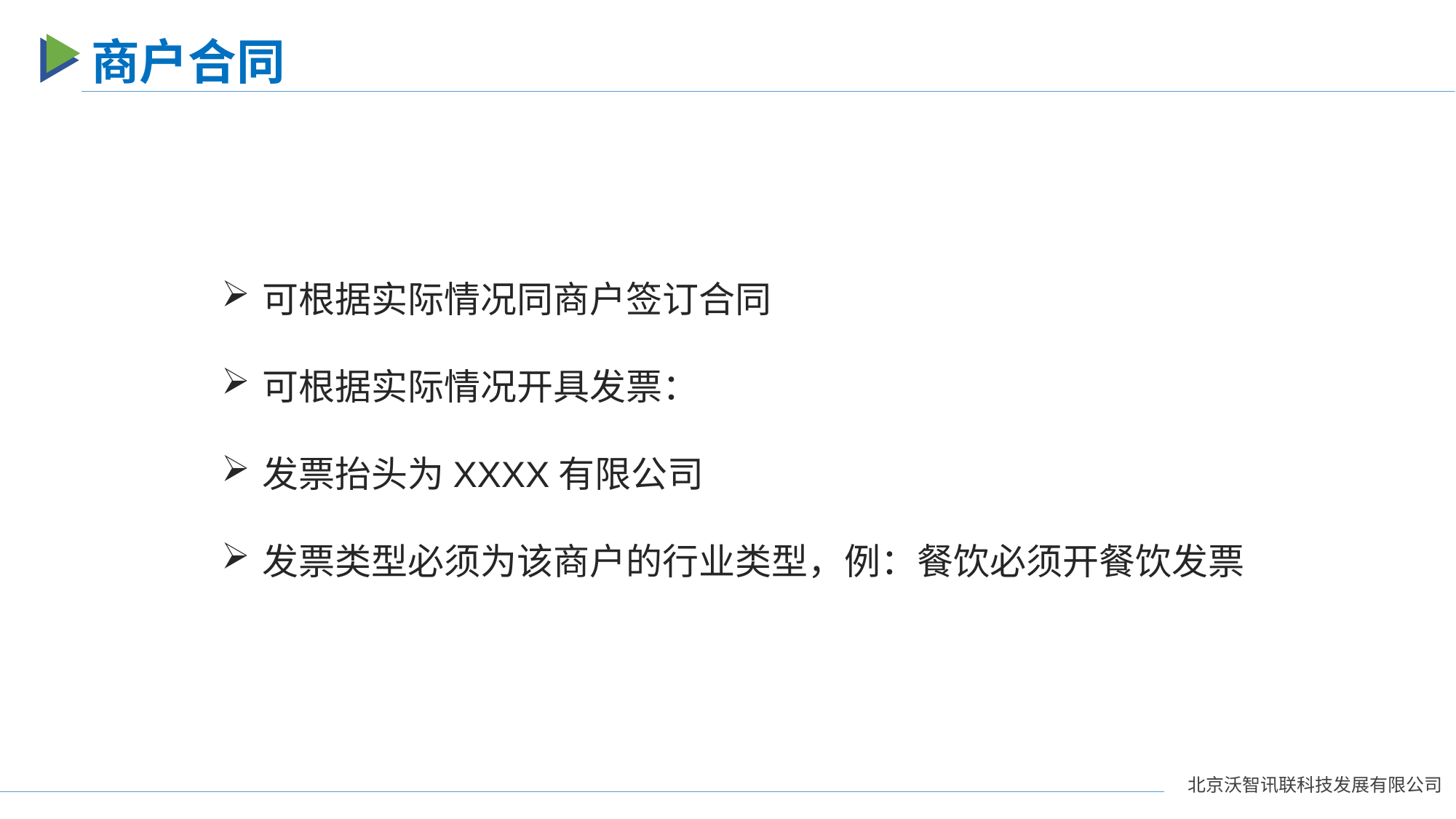

商户合同
可根据实际情况同商户签订合同
可根据实际情况开具发票：
发票抬头为XXXX有限公司
发票类型必须为该商户的行业类型，例：餐饮必须开餐饮发票